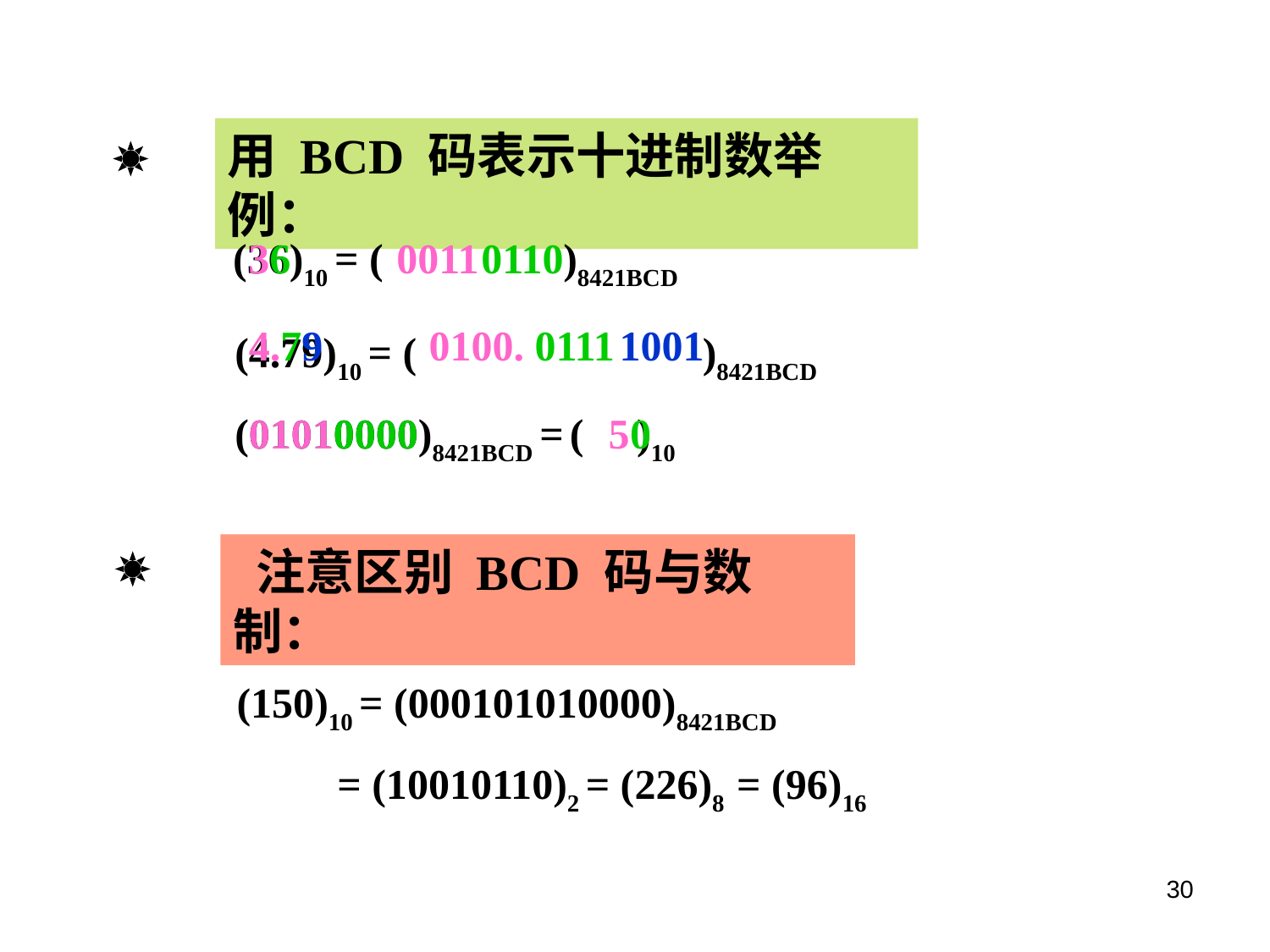

用 BCD 码表示十进制数举例：

 (36)10 = (                 )8421BCD
  3            0011
  6                  0110
 (4.79)10 = (                           )8421BCD
4.              0100.
7                      0111
9                            1001
 (01010000)8421BCD = (     )10
0101                          5
0000                    0
 注意区别 BCD 码与数制：

     (150)10 = (000101010000)8421BCD
                         = (10010110)2 = (226)8  = (96)16
30